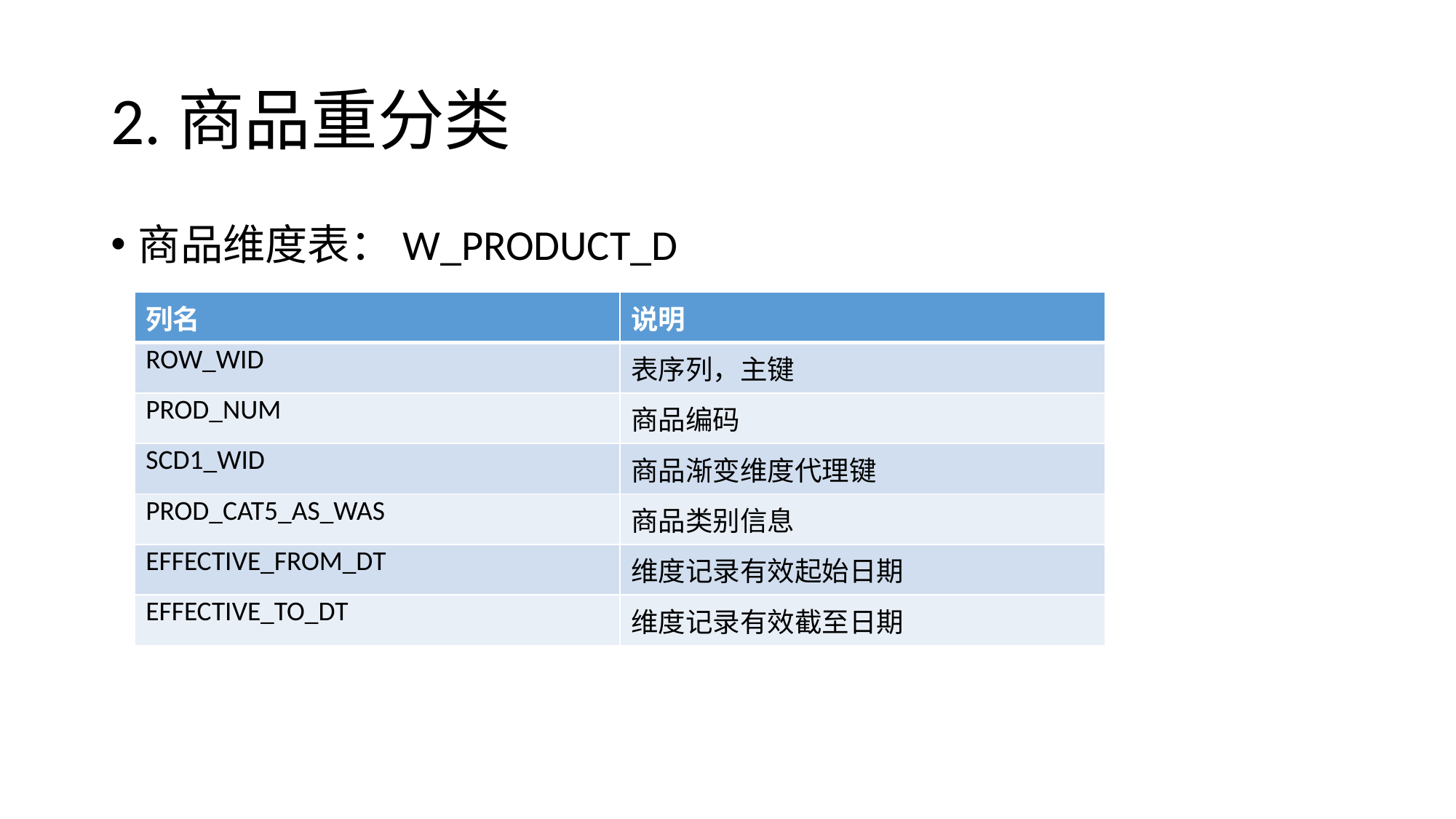

# 2.商品重分类
商品维度表：W_PRODUCT_D

| 列名 | 说明 |
| --- | --- |
| ROW\_WID | 表序列，主键 |
| PROD\_NUM | 商品编码 |
| SCD1\_WID | 商品渐变维度代理键 |
| PROD\_CAT5\_AS\_WAS | 商品类别信息 |
| EFFECTIVE\_FROM\_DT | 维度记录有效起始日期 |
| EFFECTIVE\_TO\_DT | 维度记录有效截至日期 |